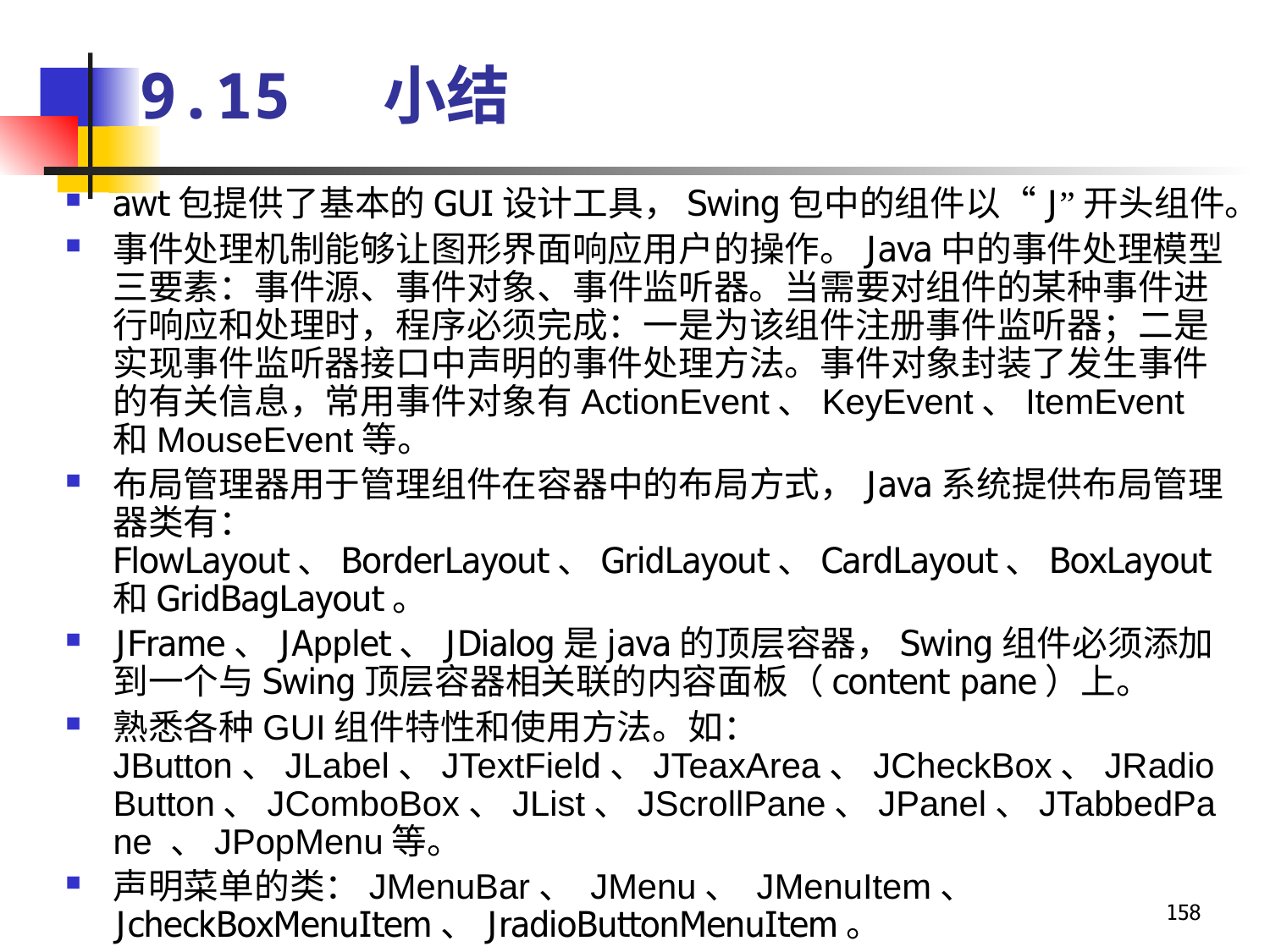

# 9.15  小结
awt包提供了基本的GUI设计工具，Swing包中的组件以“J”开头组件。
事件处理机制能够让图形界面响应用户的操作。Java中的事件处理模型三要素：事件源、事件对象、事件监听器。当需要对组件的某种事件进行响应和处理时，程序必须完成：一是为该组件注册事件监听器；二是实现事件监听器接口中声明的事件处理方法。事件对象封装了发生事件的有关信息，常用事件对象有ActionEvent、KeyEvent、ItemEvent和MouseEvent等。
布局管理器用于管理组件在容器中的布局方式，Java系统提供布局管理器类有：FlowLayout、BorderLayout、GridLayout、CardLayout、BoxLayout和GridBagLayout。
JFrame、JApplet、JDialog是java的顶层容器，Swing组件必须添加到一个与Swing顶层容器相关联的内容面板（content pane）上。
熟悉各种GUI组件特性和使用方法。如：JButton、JLabel、JTextField、JTeaxArea、JCheckBox、JRadioButton、JComboBox、JList、JScrollPane、JPanel、JTabbedPane 、JPopMenu等。
声明菜单的类：JMenuBar、 JMenu、 JMenuItem、 JcheckBoxMenuItem、JradioButtonMenuItem。